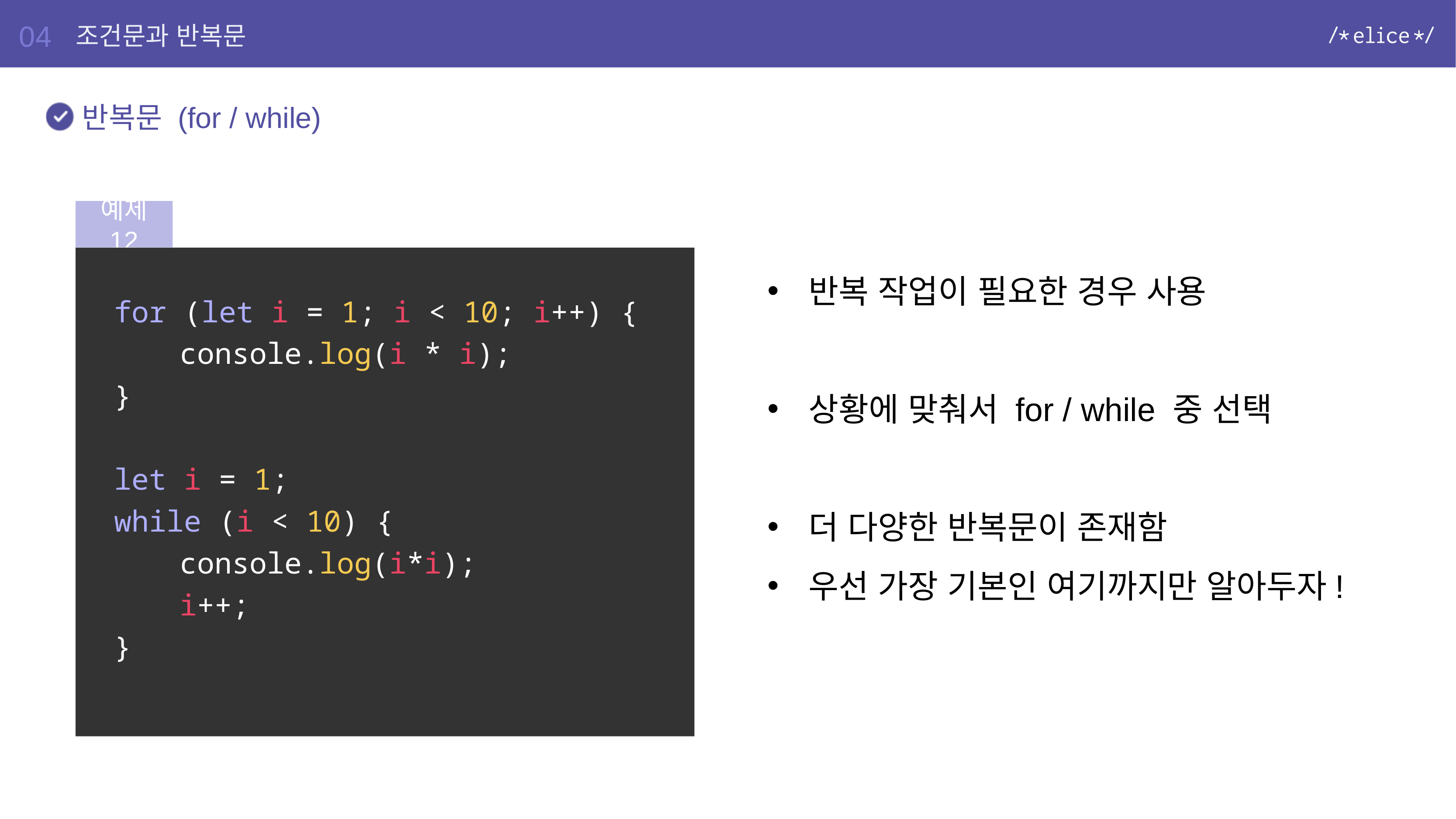

04
조건문과 반복문
반복문 (for / while)
예제 12
for (let i = 1; i < 10; i++) {
	console.log(i * i);
}

let i = 1;
while (i < 10) {
	console.log(i*i);
	i++;
}
반복 작업이 필요한 경우 사용

상황에 맞춰서 for / while 중 선택

더 다양한 반복문이 존재함
우선 가장 기본인 여기까지만 알아두자!